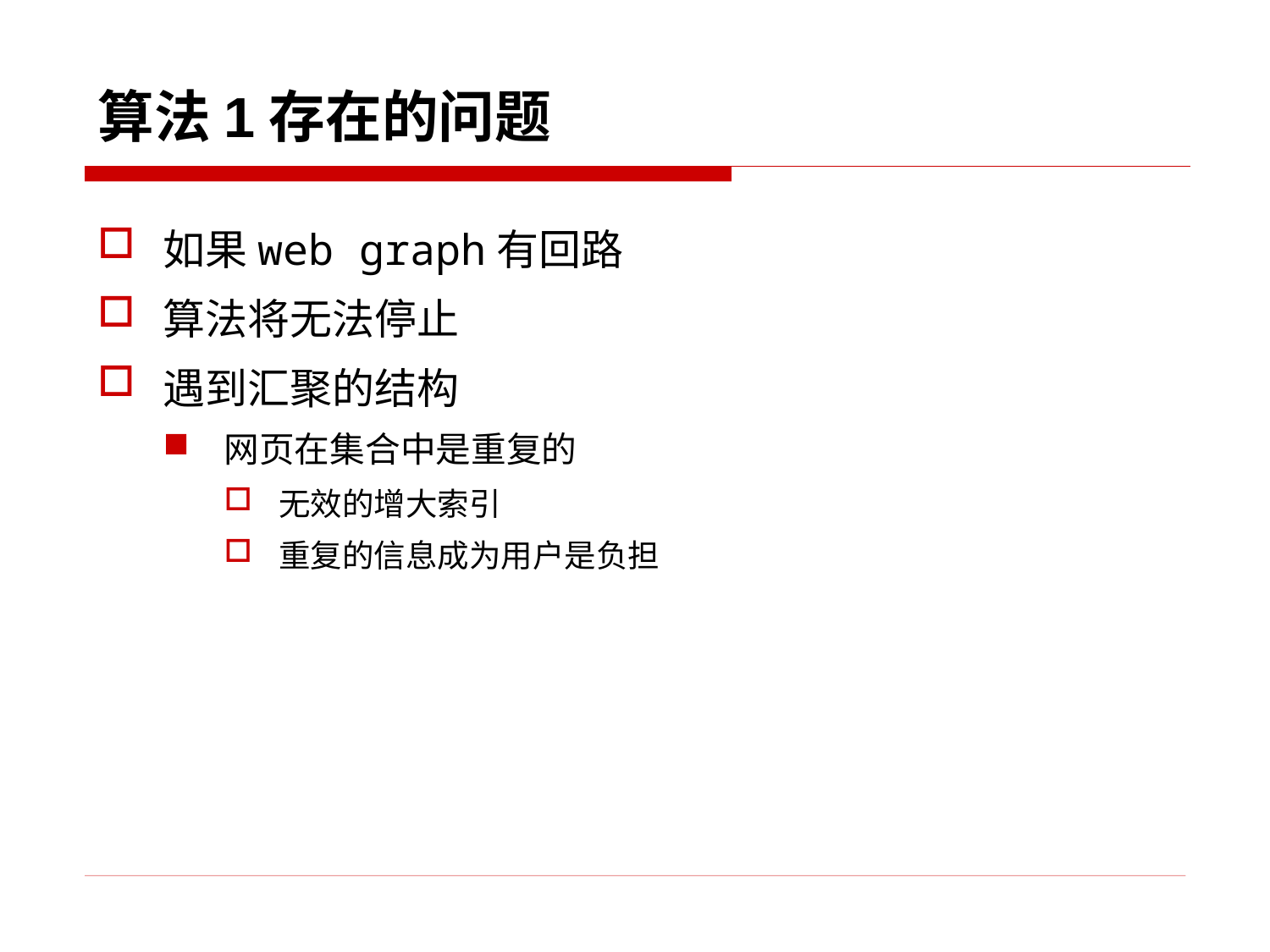

算法1存在的问题
如果web graph有回路
算法将无法停止
遇到汇聚的结构
网页在集合中是重复的
无效的增大索引
重复的信息成为用户是负担

31